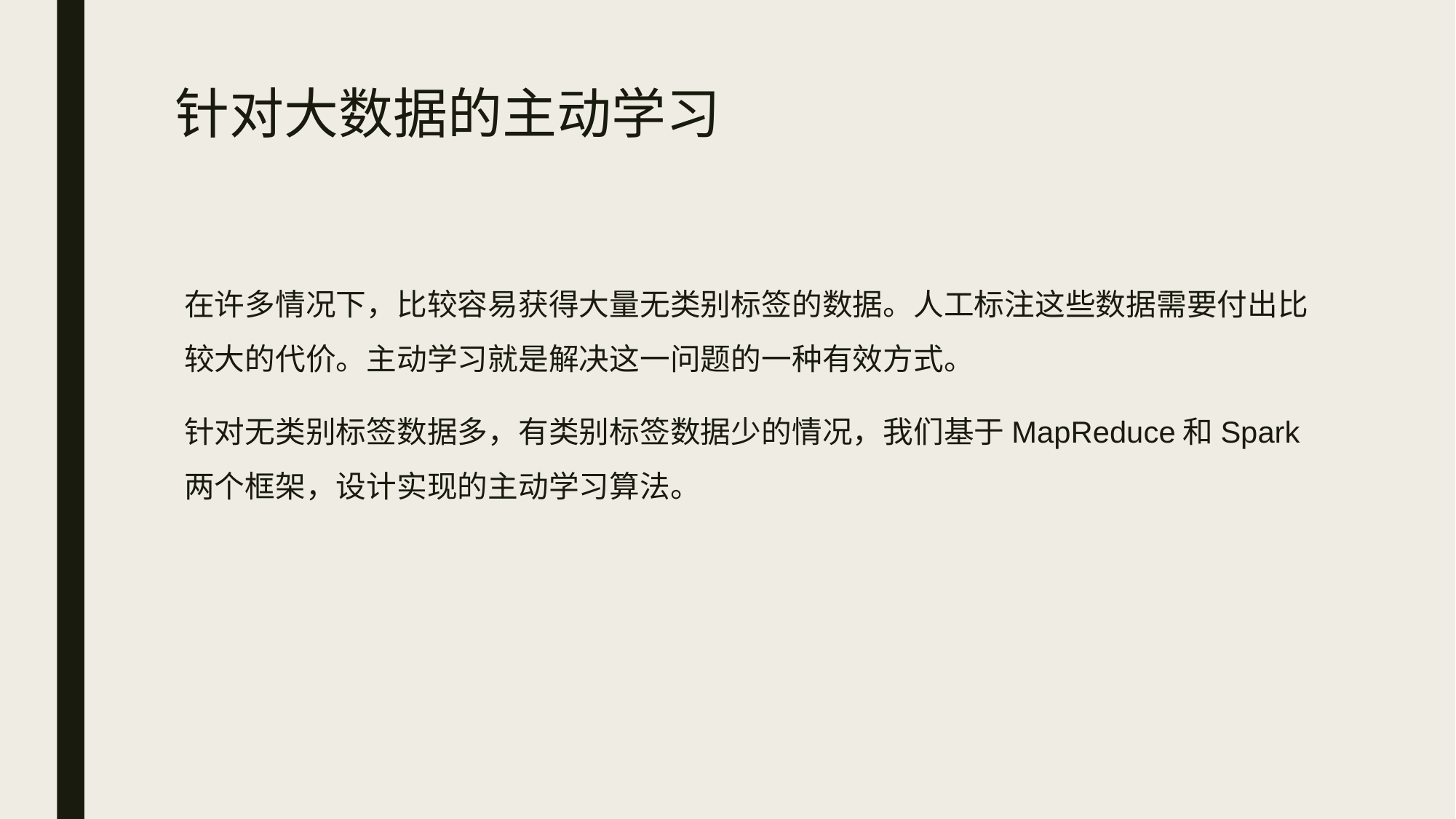

# 针对大数据的主动学习
在许多情况下，比较容易获得大量无类别标签的数据。人工标注这些数据需要付出比较大的代价。主动学习就是解决这一问题的一种有效方式。
针对无类别标签数据多，有类别标签数据少的情况，我们基于MapReduce和Spark两个框架，设计实现的主动学习算法。